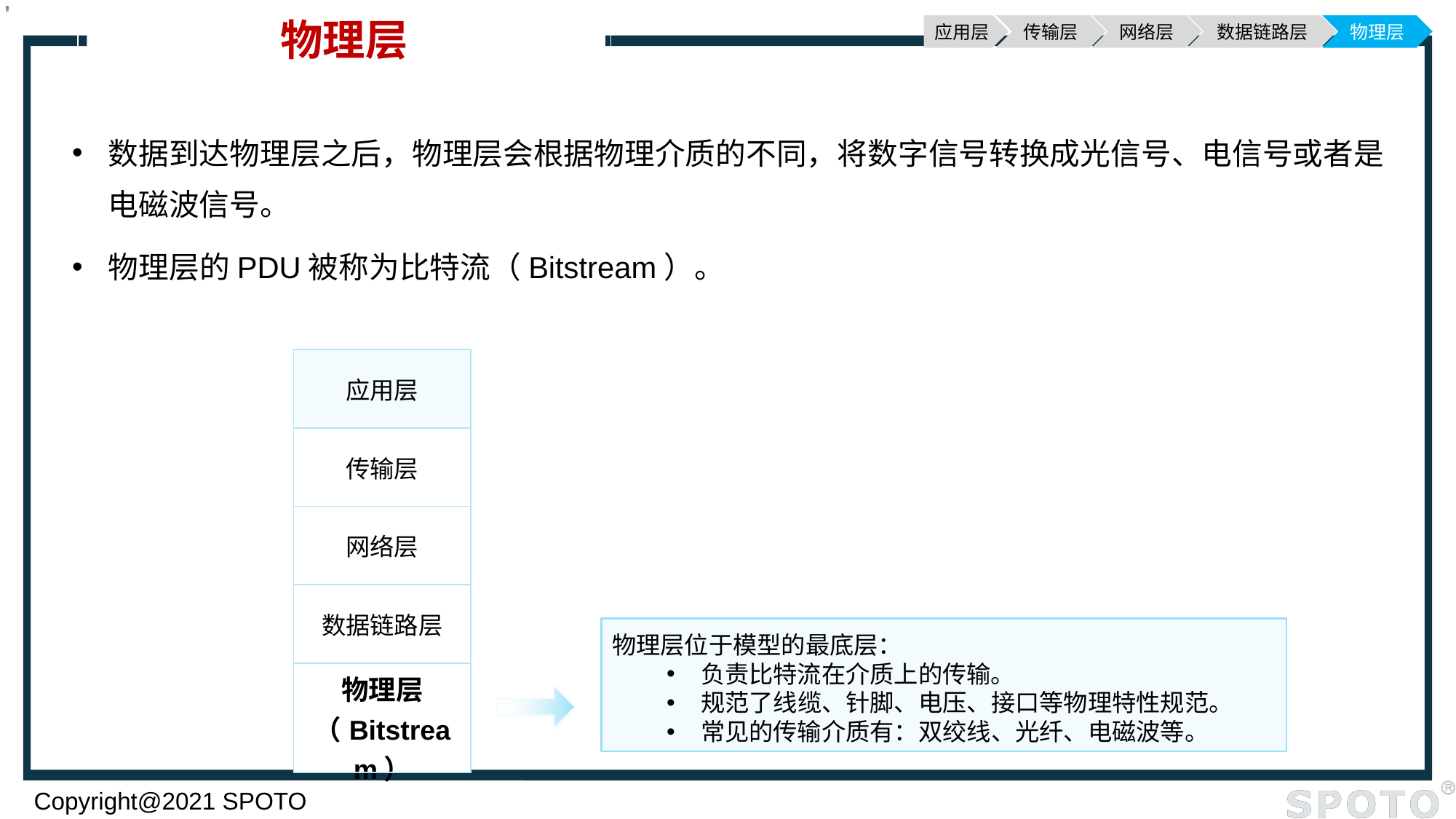

# 物理层
应用层
传输层
网络层
数据链路层
物理层
数据到达物理层之后，物理层会根据物理介质的不同，将数字信号转换成光信号、电信号或者是电磁波信号。
物理层的PDU被称为比特流（Bitstream）。

| 应用层 |
| --- |
| 传输层 |
| 网络层 |
| 数据链路层 |
| 物理层 （Bitstream） |
物理层位于模型的最底层：
负责比特流在介质上的传输。
规范了线缆、针脚、电压、接口等物理特性规范。
常见的传输介质有：双绞线、光纤、电磁波等。